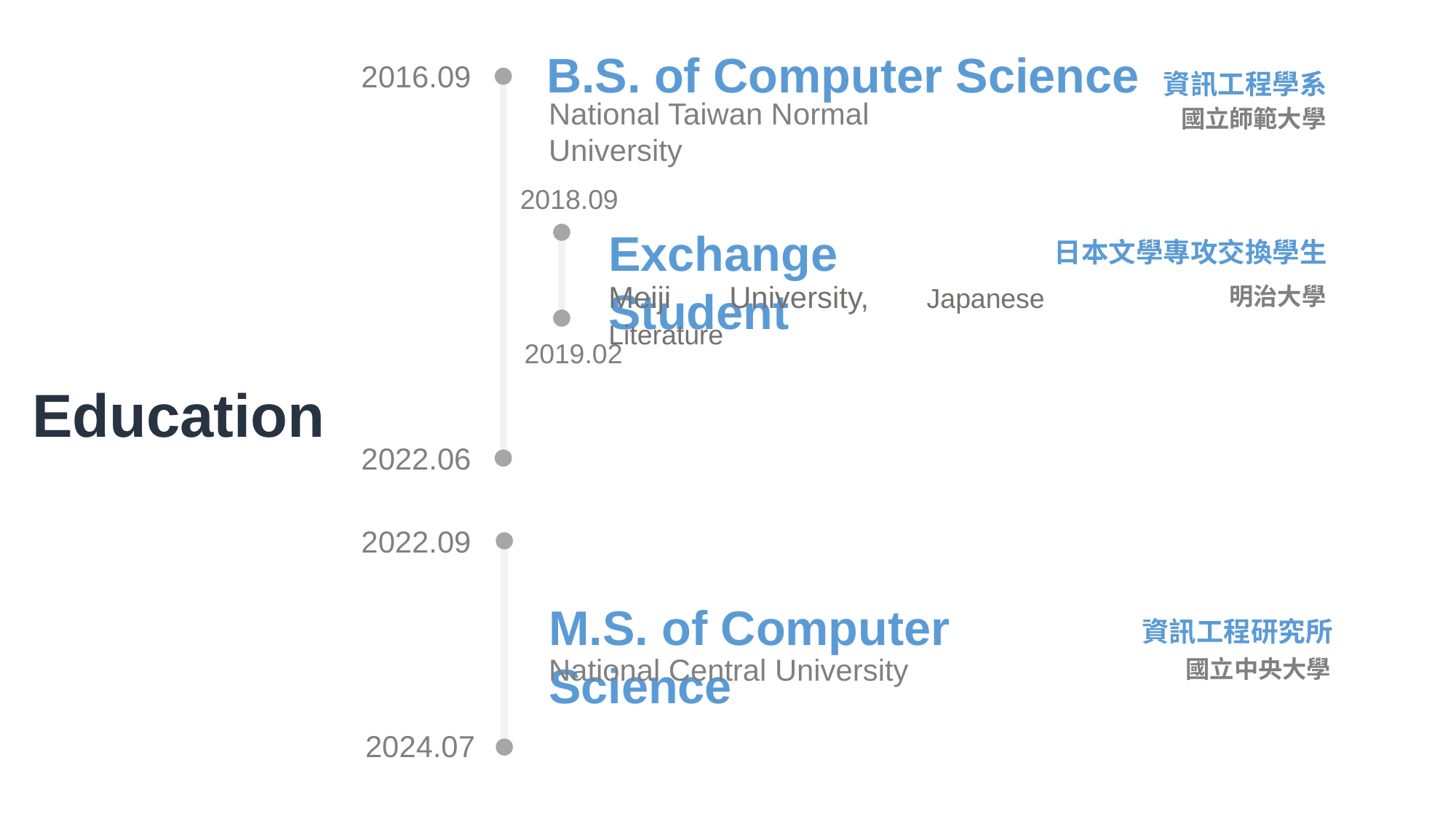

B.S. of Computer Science
National Taiwan Normal University
國立師範大學
2016.09
資訊工程學系

2018.09
Exchange Student
Meiji University, Japanese Literature
明治大學

日本文學專攻交換學生

2019.02
Education
2022.06

2022.09

M.S. of Computer Science
National Central University
國立中央大學
資訊工程研究所
2024.07